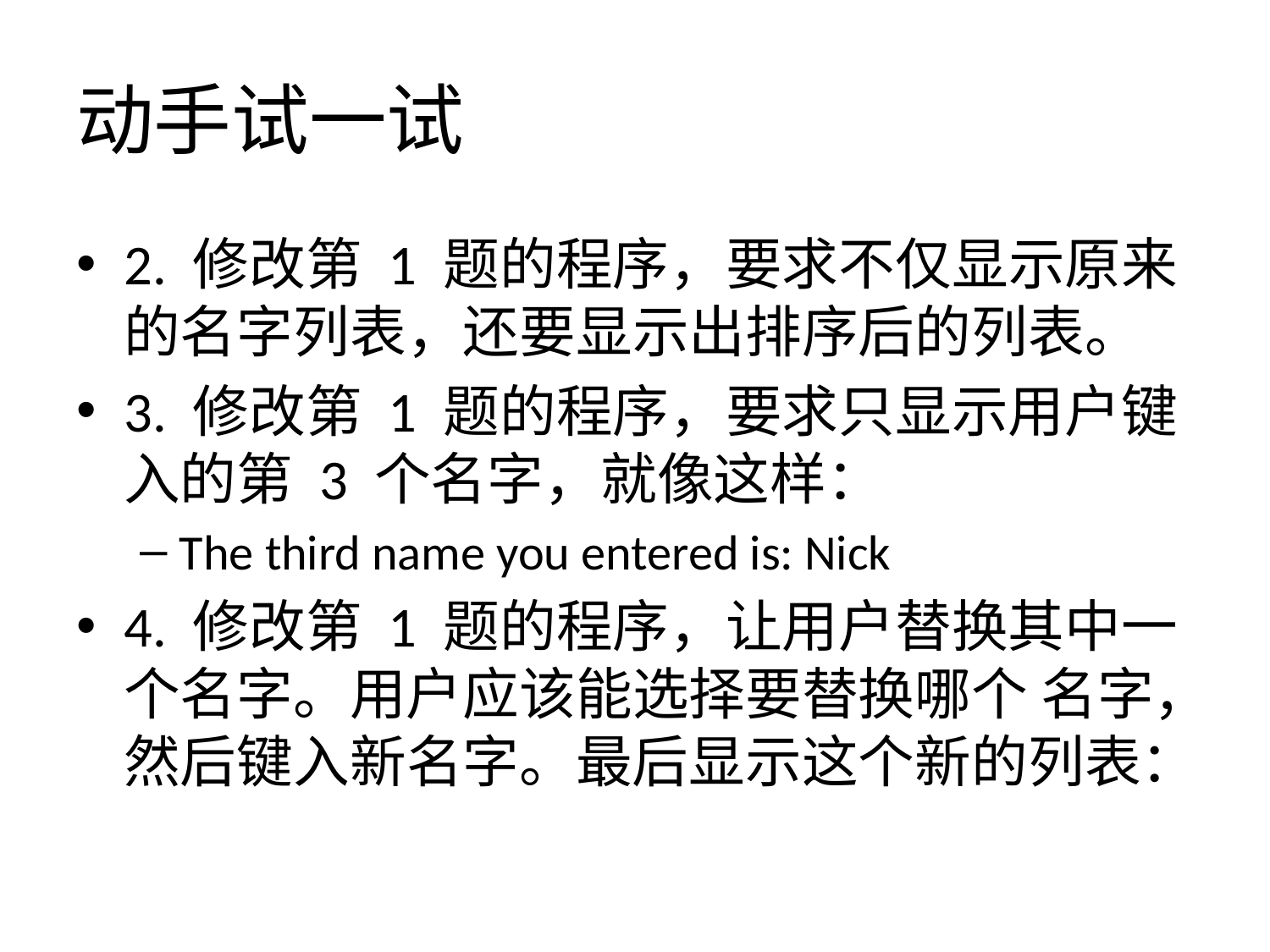

# 动手试一试
2. 修改第 1 题的程序，要求不仅显示原来的名字列表，还要显示出排序后的列表。
3. 修改第 1 题的程序，要求只显示用户键入的第 3 个名字，就像这样：
The third name you entered is: Nick
4. 修改第 1 题的程序，让用户替换其中一个名字。用户应该能选择要替换哪个 名字，然后键入新名字。最后显示这个新的列表：